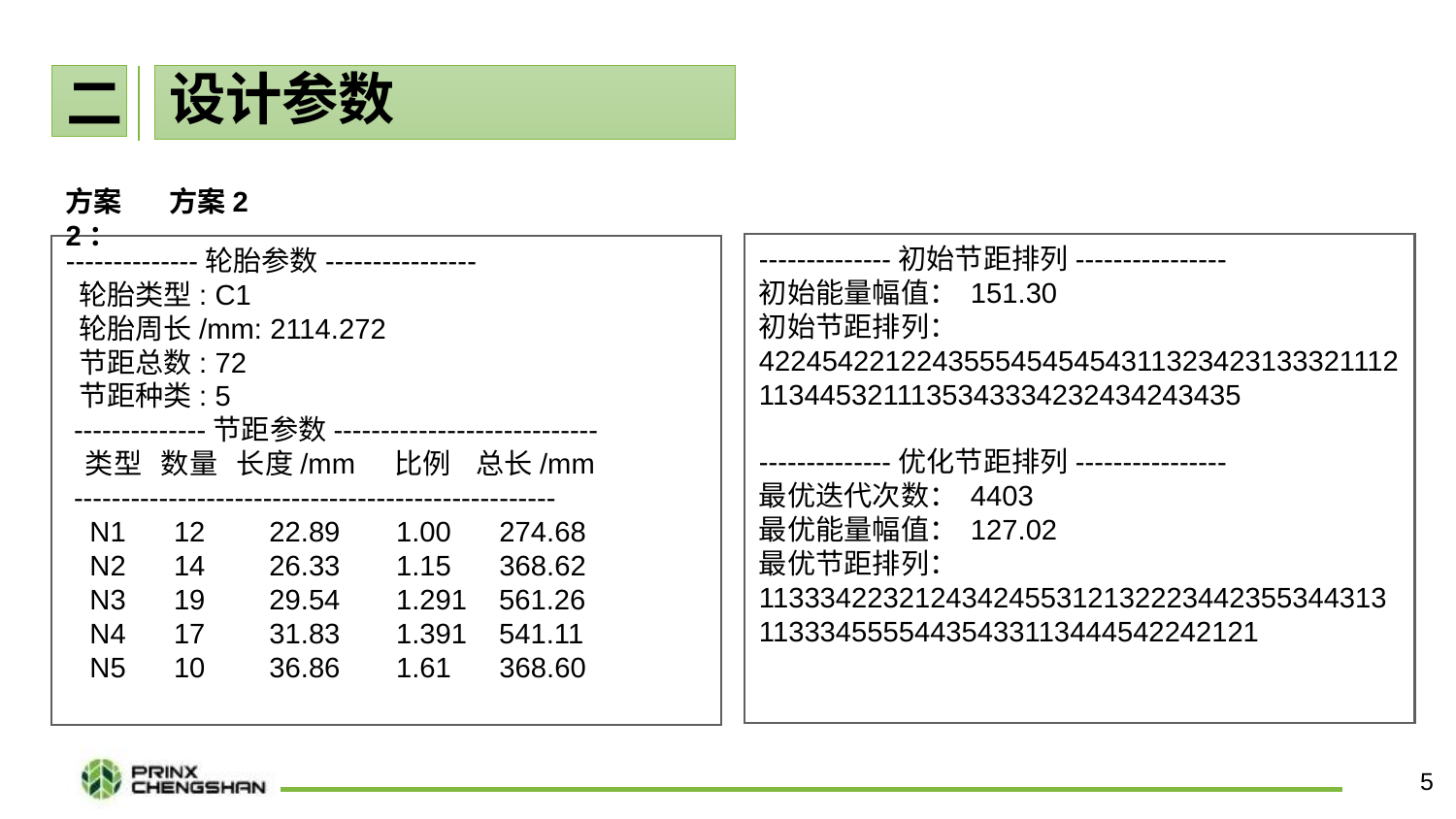

二
设计参数
方案2
方案2：
--------------初始节距排列----------------
初始能量幅值： 151.30
初始节距排列： 422454221224355545454543113234231333211121134453211135343334232434243435

--------------优化节距排列----------------
最优迭代次数： 4403
最优能量幅值： 127.02
最优节距排列： 113334223212434245531213222344235534431311333455554435433113444542242121

--------------轮胎参数----------------
 轮胎类型: C1
 轮胎周长/mm: 2114.272
 节距总数: 72
 节距种类: 5
 --------------节距参数----------------------------
  类型   数量   长度/mm    比例    总长/mm
 ---------------------------------------------------
   N1      12        22.89       1.00      274.68
   N2      14        26.33       1.15      368.62
   N3      19        29.54       1.291    561.26
   N4      17        31.83       1.391    541.11
   N5      10        36.86       1.61      368.60

5